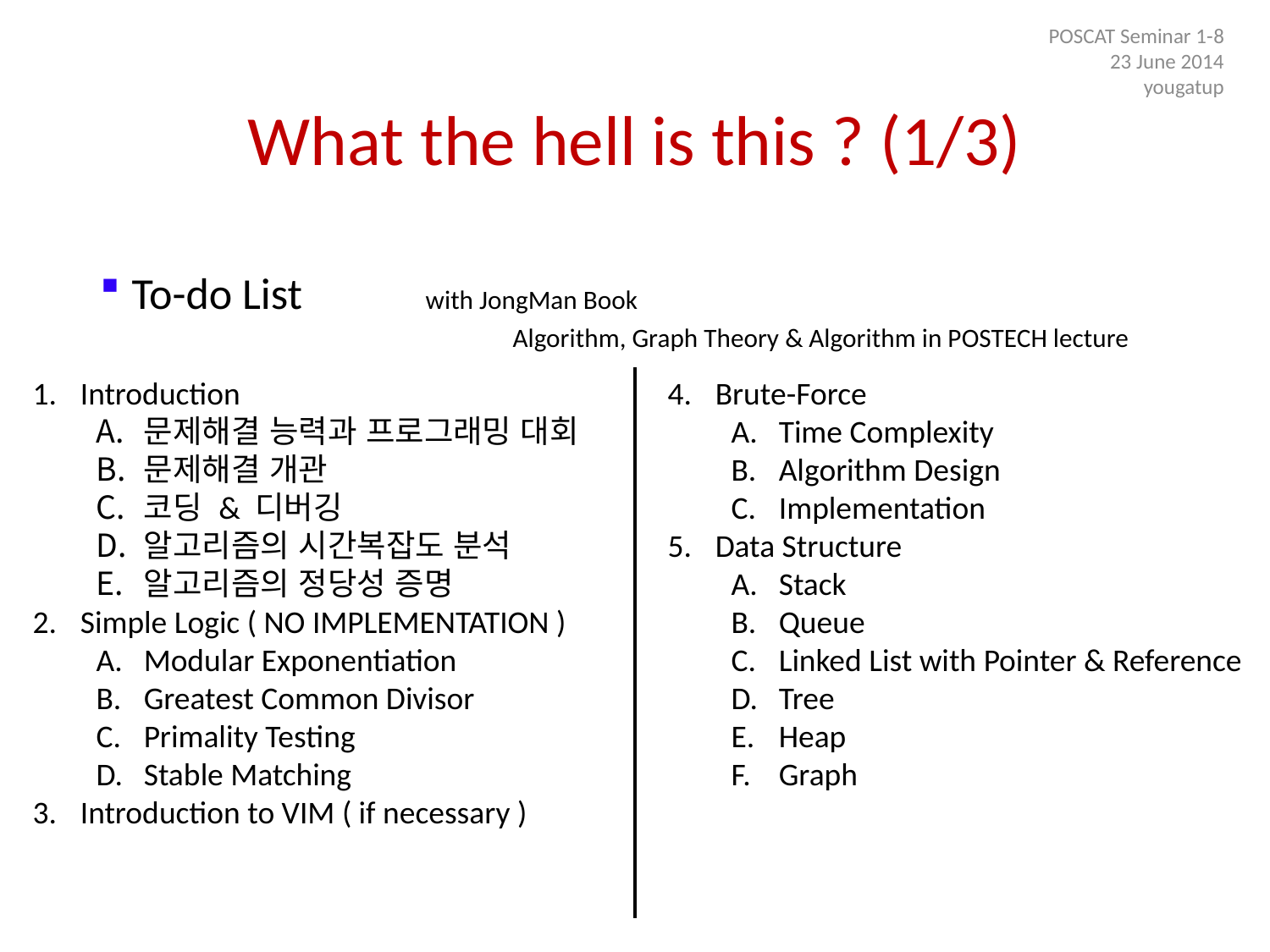

POSCAT Seminar 1-8
23 June 2014
yougatup
# What the hell is this ? (1/3)
To-do List 	    with JongMan Book
			Algorithm, Graph Theory & Algorithm in POSTECH lecture

Introduction
문제해결 능력과 프로그래밍 대회
문제해결 개관
코딩 & 디버깅
알고리즘의 시간복잡도 분석
알고리즘의 정당성 증명
Simple Logic ( NO IMPLEMENTATION )
Modular Exponentiation
Greatest Common Divisor
Primality Testing
Stable Matching
Introduction to VIM ( if necessary )

Brute-Force
Time Complexity
Algorithm Design
Implementation
Data Structure
Stack
Queue
Linked List with Pointer & Reference
Tree
Heap
Graph